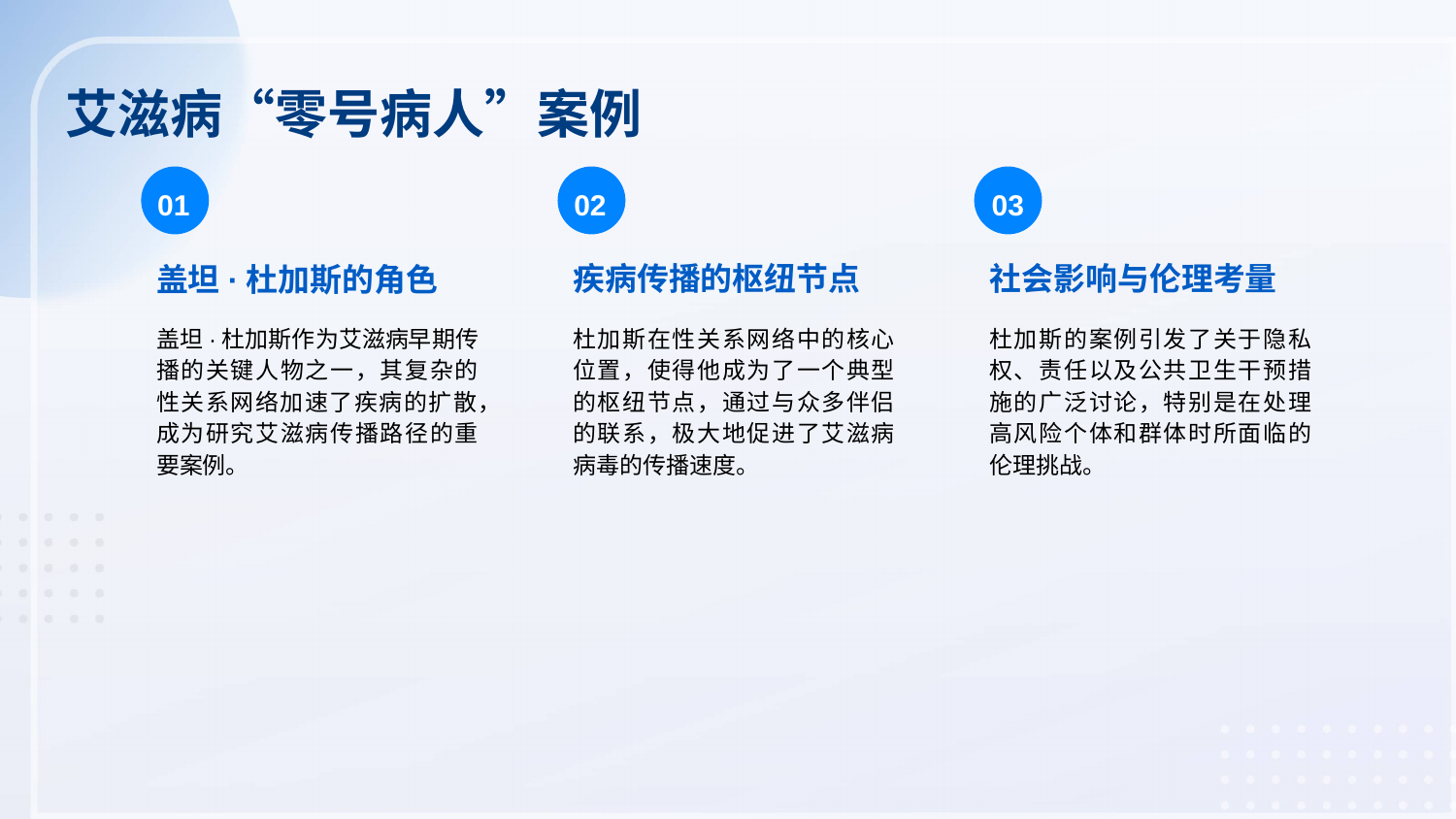

艾滋病“零号病人”案例

01
02
03
疾病传播的枢纽节点
社会影响与伦理考量
盖坦·杜加斯的角色
盖坦·杜加斯作为艾滋病早期传播的关键人物之一，其复杂的性关系网络加速了疾病的扩散，成为研究艾滋病传播路径的重要案例。
杜加斯在性关系网络中的核心位置，使得他成为了一个典型的枢纽节点，通过与众多伴侣的联系，极大地促进了艾滋病病毒的传播速度。
杜加斯的案例引发了关于隐私权、责任以及公共卫生干预措施的广泛讨论，特别是在处理高风险个体和群体时所面临的伦理挑战。